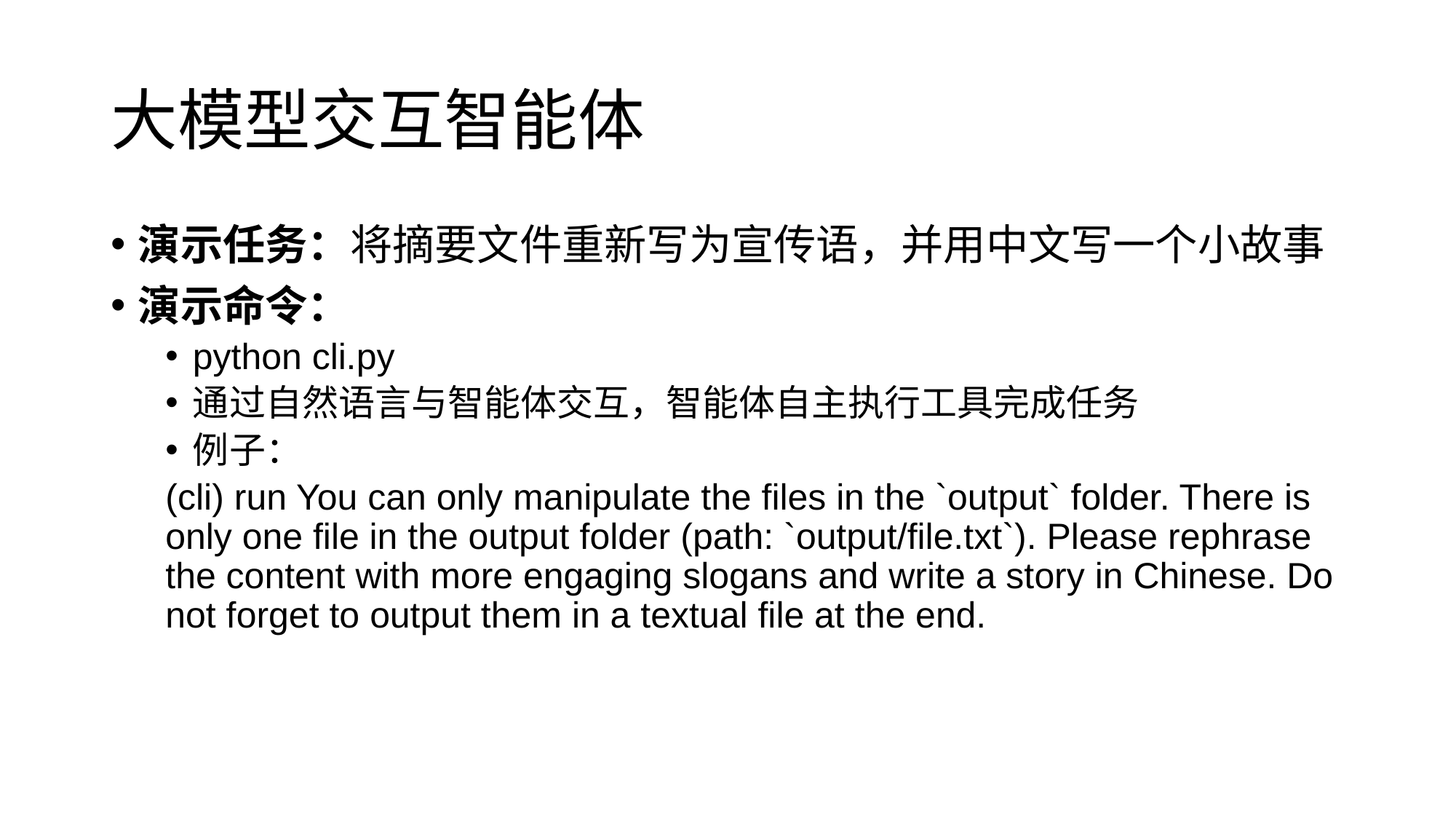

# 大模型交互智能体
演示任务：将摘要文件重新写为宣传语，并用中文写一个小故事
演示命令：
python cli.py
通过自然语言与智能体交互，智能体自主执行工具完成任务
例子：
(cli) run You can only manipulate the files in the `output` folder. There is only one file in the output folder (path: `output/file.txt`). Please rephrase the content with more engaging slogans and write a story in Chinese. Do not forget to output them in a textual file at the end.